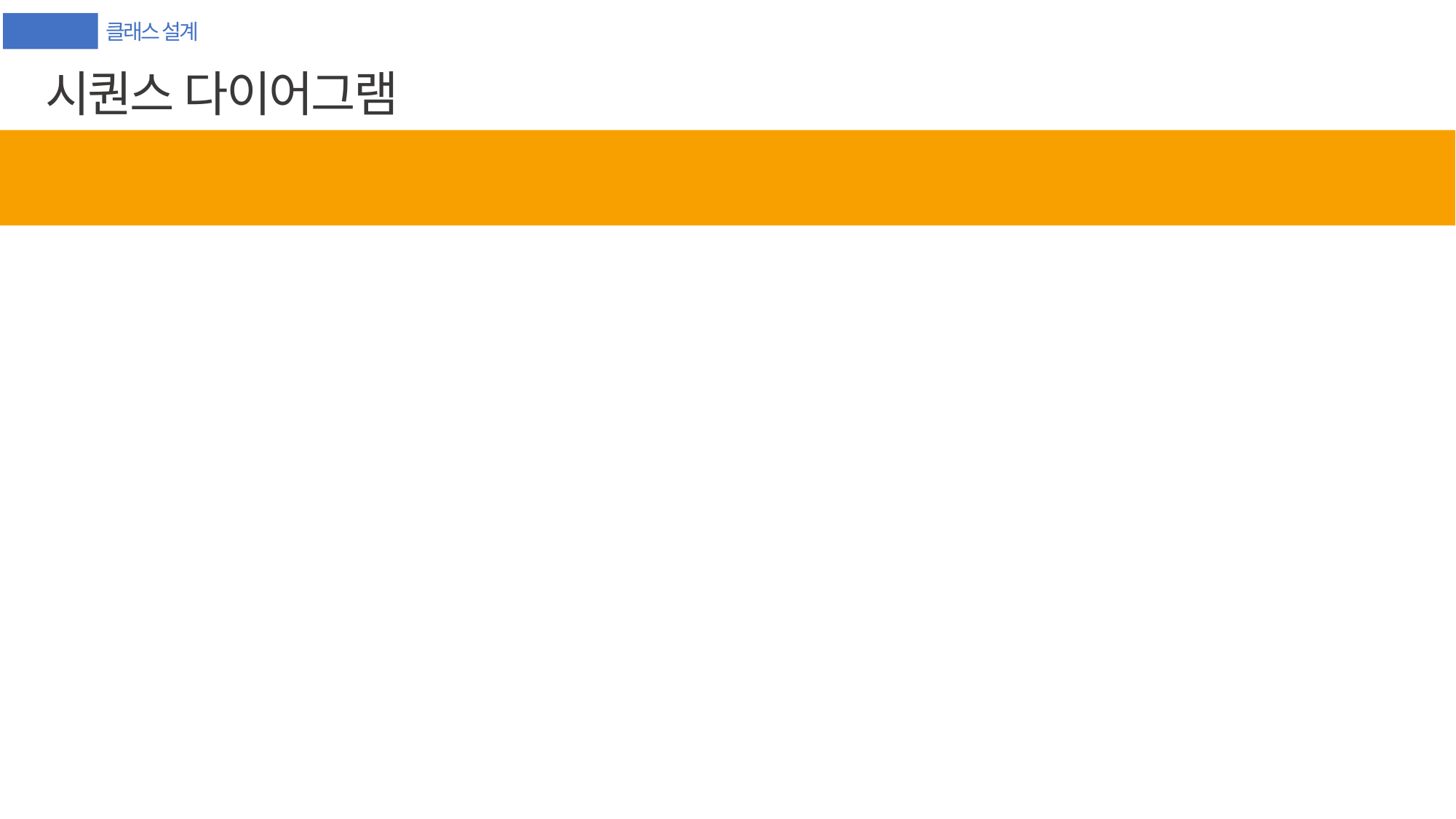

* 쁠쁠 *
클래스 설계
시퀀스 다이어그램